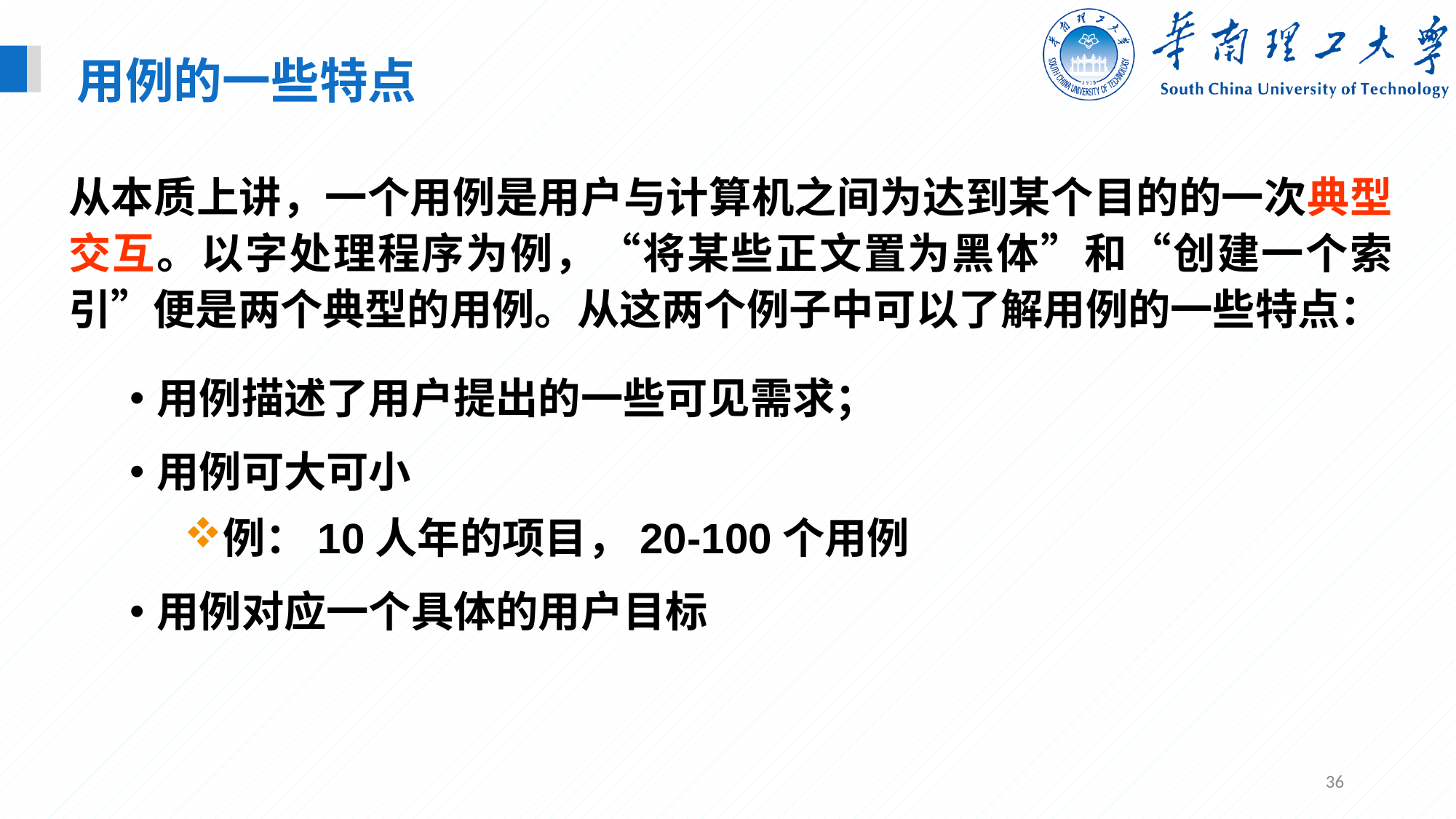

用例的一些特点
从本质上讲，一个用例是用户与计算机之间为达到某个目的的一次典型交互。以字处理程序为例，“将某些正文置为黑体”和“创建一个索引”便是两个典型的用例。从这两个例子中可以了解用例的一些特点：
用例描述了用户提出的一些可见需求；
用例可大可小
例：10人年的项目，20-100个用例
用例对应一个具体的用户目标
36